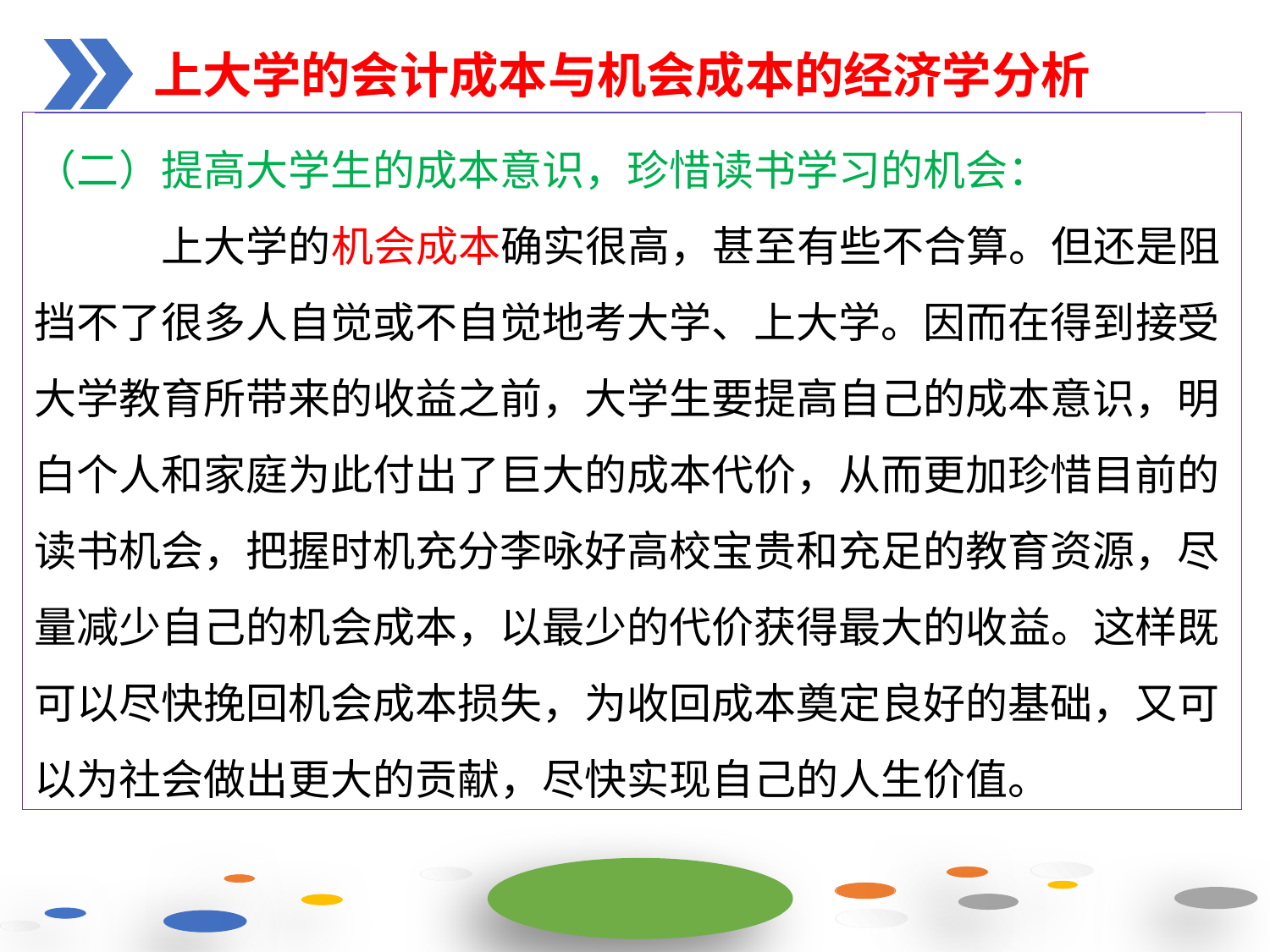

上大学的会计成本与机会成本的经济学分析
（二）提高大学生的成本意识，珍惜读书学习的机会：
	上大学的机会成本确实很高，甚至有些不合算。但还是阻挡不了很多人自觉或不自觉地考大学、上大学。因而在得到接受大学教育所带来的收益之前，大学生要提高自己的成本意识，明白个人和家庭为此付出了巨大的成本代价，从而更加珍惜目前的读书机会，把握时机充分李咏好高校宝贵和充足的教育资源，尽量减少自己的机会成本，以最少的代价获得最大的收益。这样既可以尽快挽回机会成本损失，为收回成本奠定良好的基础，又可以为社会做出更大的贡献，尽快实现自己的人生价值。